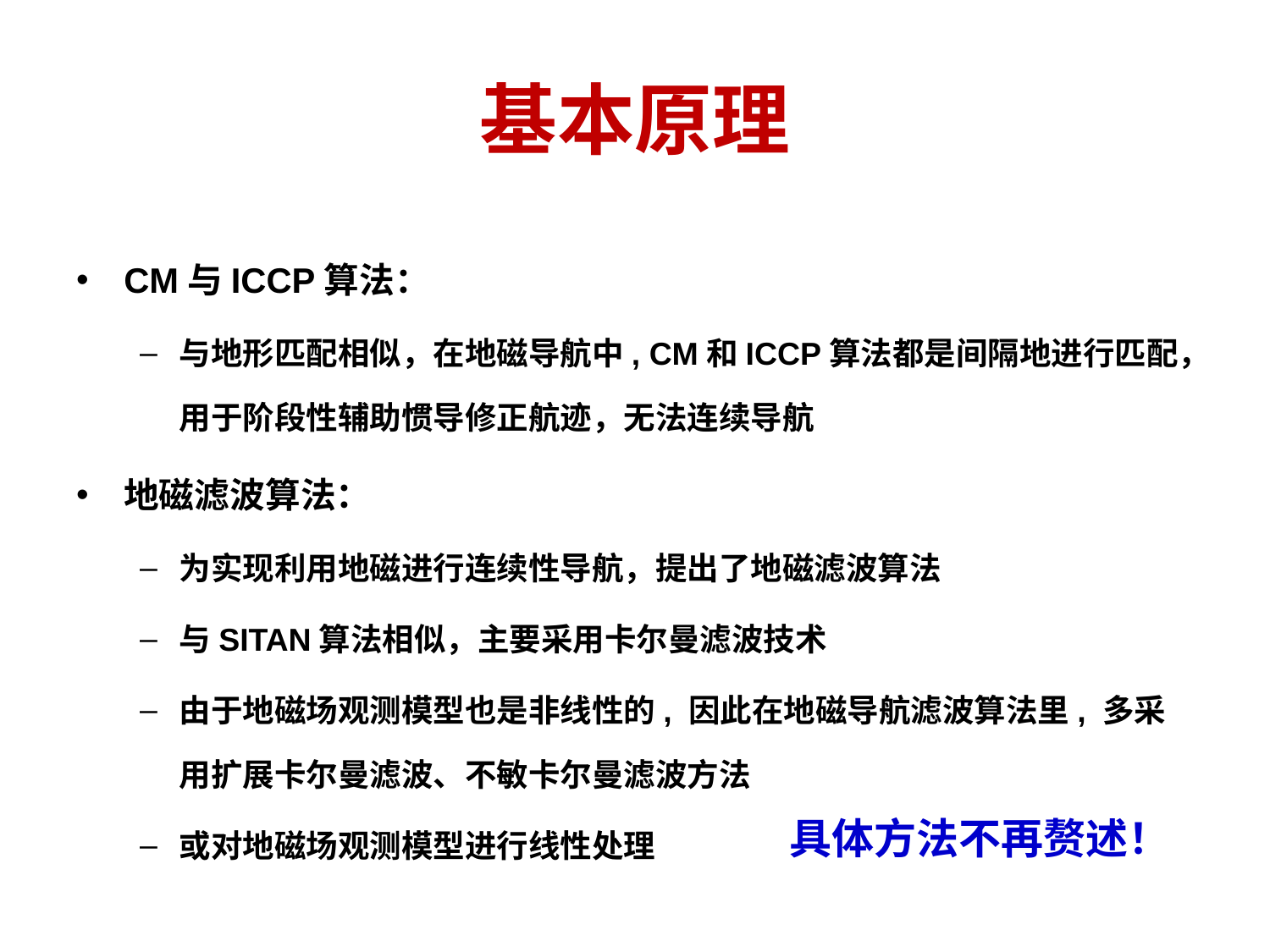

# 基本原理
CM与ICCP算法：
与地形匹配相似，在地磁导航中, CM和ICCP算法都是间隔地进行匹配，用于阶段性辅助惯导修正航迹，无法连续导航
地磁滤波算法：
为实现利用地磁进行连续性导航，提出了地磁滤波算法
与SITAN算法相似，主要采用卡尔曼滤波技术
由于地磁场观测模型也是非线性的, 因此在地磁导航滤波算法里, 多采用扩展卡尔曼滤波、不敏卡尔曼滤波方法
或对地磁场观测模型进行线性处理

具体方法不再赘述！